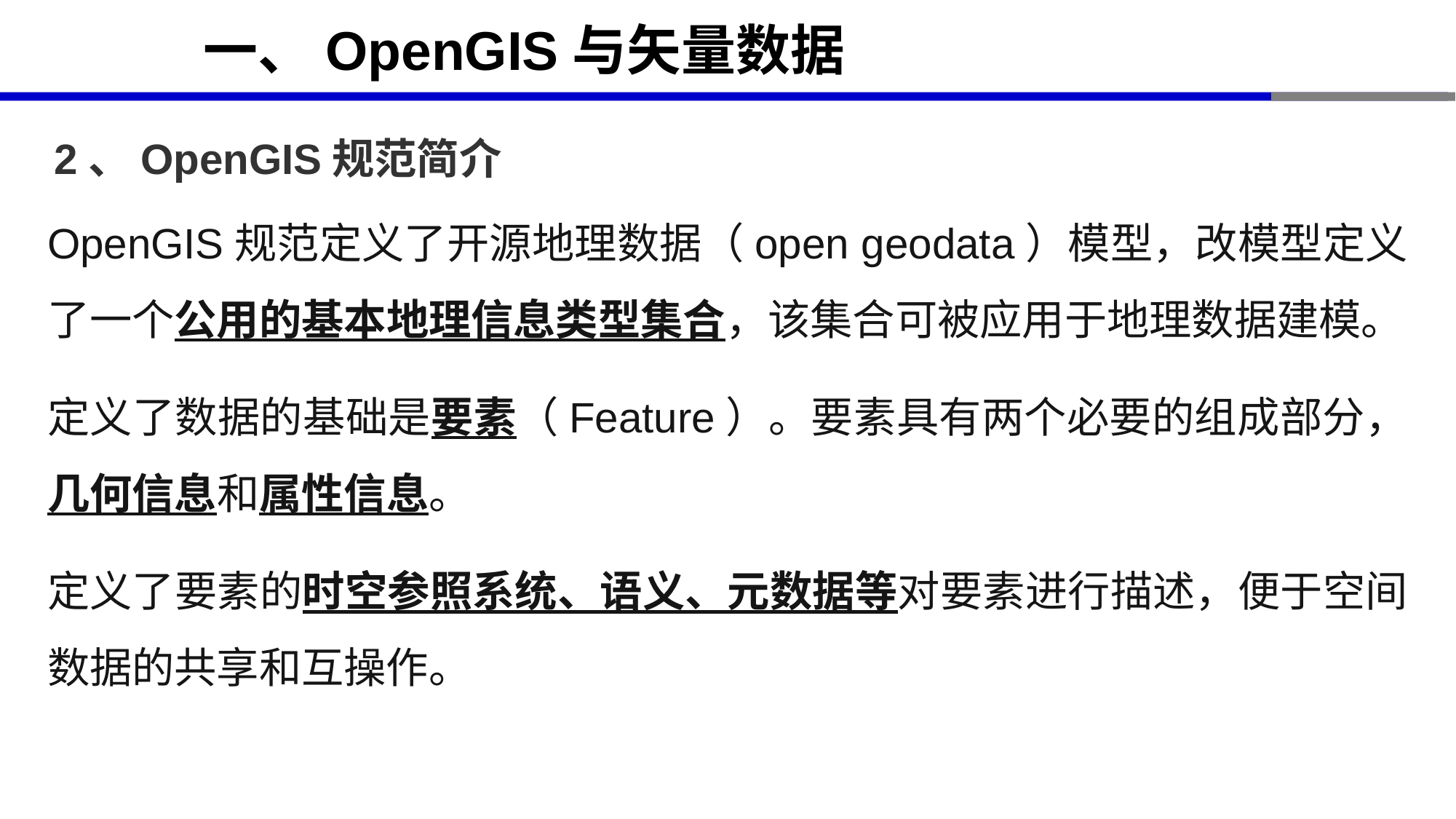

# 一、OpenGIS与矢量数据
2、OpenGIS规范简介
OpenGIS规范定义了开源地理数据（open geodata）模型，改模型定义了一个公用的基本地理信息类型集合，该集合可被应用于地理数据建模。
定义了数据的基础是要素（Feature）。要素具有两个必要的组成部分，几何信息和属性信息。
定义了要素的时空参照系统、语义、元数据等对要素进行描述，便于空间数据的共享和互操作。